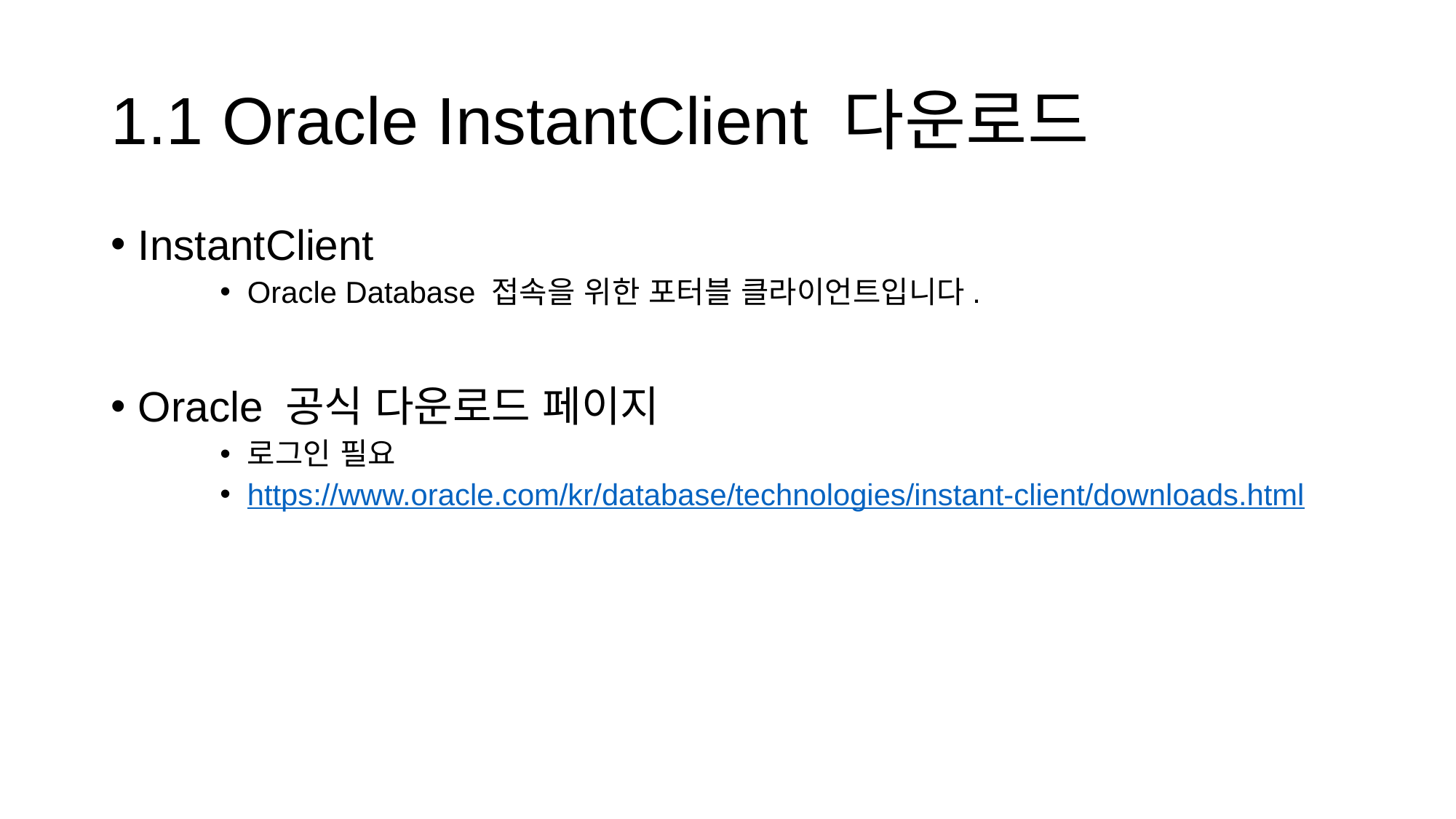

# 1.1 Oracle InstantClient 다운로드
InstantClient
Oracle Database 접속을 위한 포터블 클라이언트입니다.

Oracle 공식 다운로드 페이지
로그인 필요
https://www.oracle.com/kr/database/technologies/instant-client/downloads.html